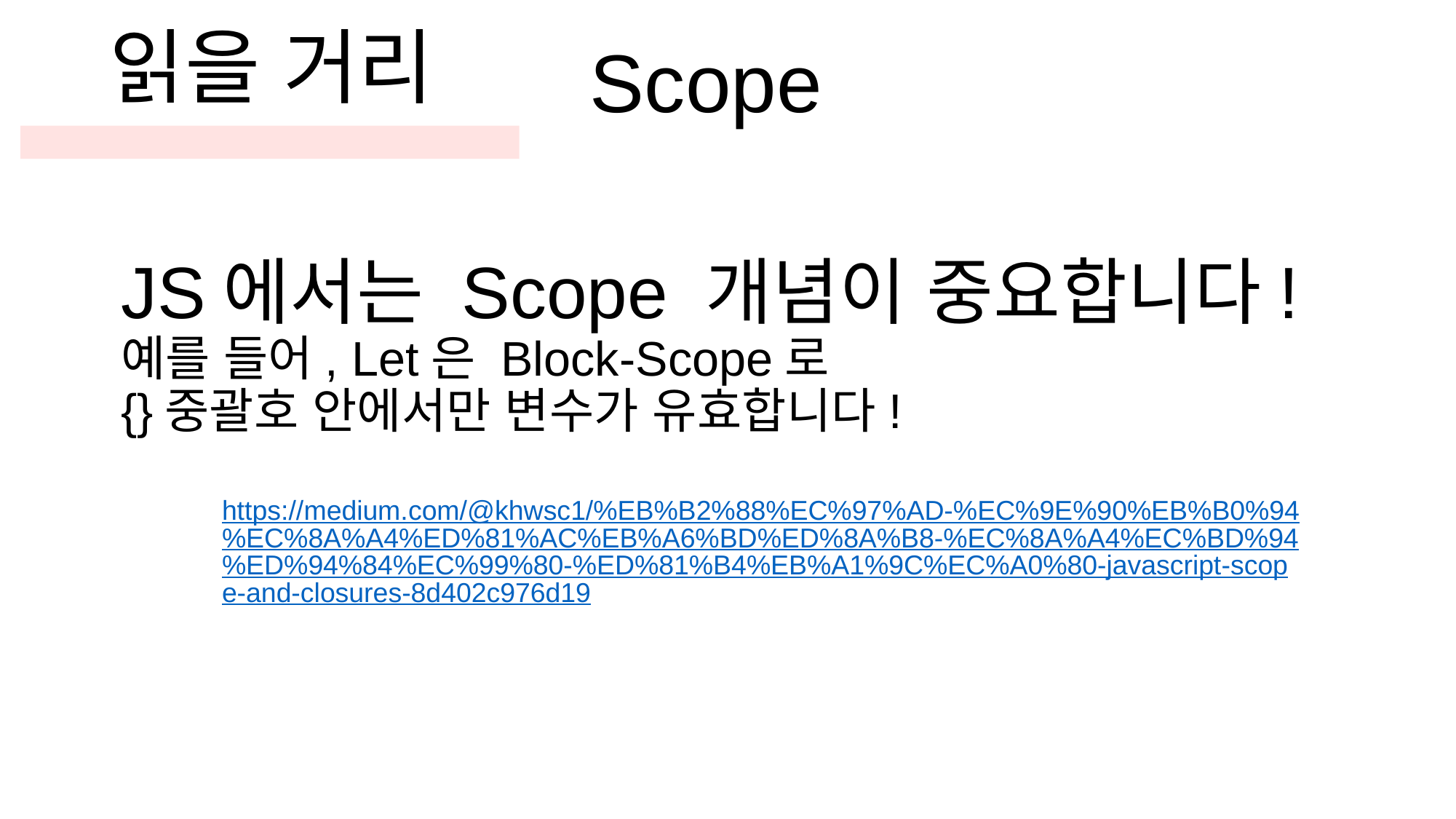

읽을 거리
Scope

JS에서는 Scope 개념이 중요합니다!
예를 들어, Let은 Block-Scope로
{}중괄호 안에서만 변수가 유효합니다!

https://medium.com/@khwsc1/%EB%B2%88%EC%97%AD-%EC%9E%90%EB%B0%94%EC%8A%A4%ED%81%AC%EB%A6%BD%ED%8A%B8-%EC%8A%A4%EC%BD%94%ED%94%84%EC%99%80-%ED%81%B4%EB%A1%9C%EC%A0%80-javascript-scope-and-closures-8d402c976d19